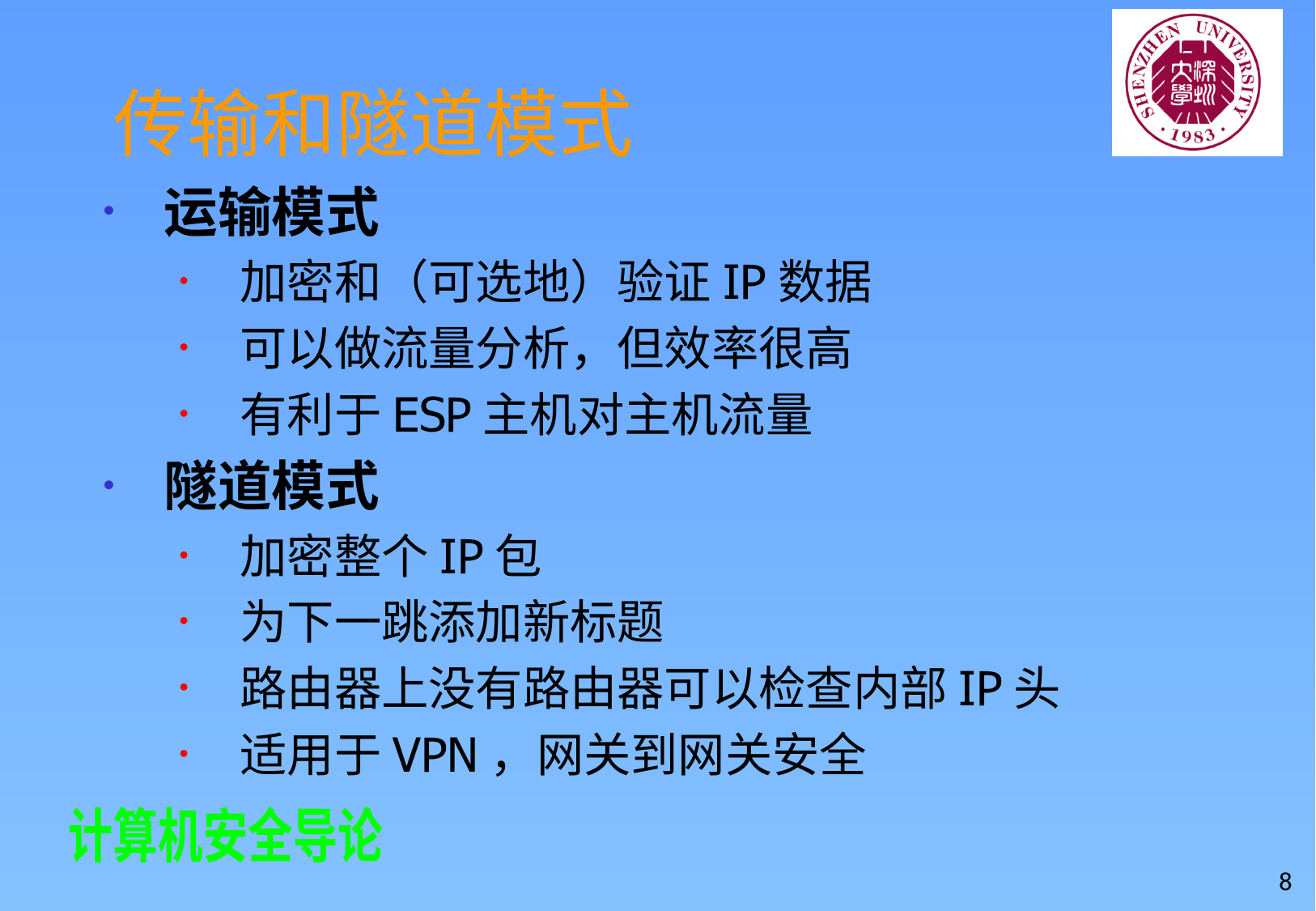

# 传输和隧道模式
运输模式
加密和（可选地）验证IP数据
可以做流量分析，但效率很高
有利于ESP主机对主机流量
隧道模式
加密整个IP包
为下一跳添加新标题
路由器上没有路由器可以检查内部IP头
适用于VPN，网关到网关安全
8